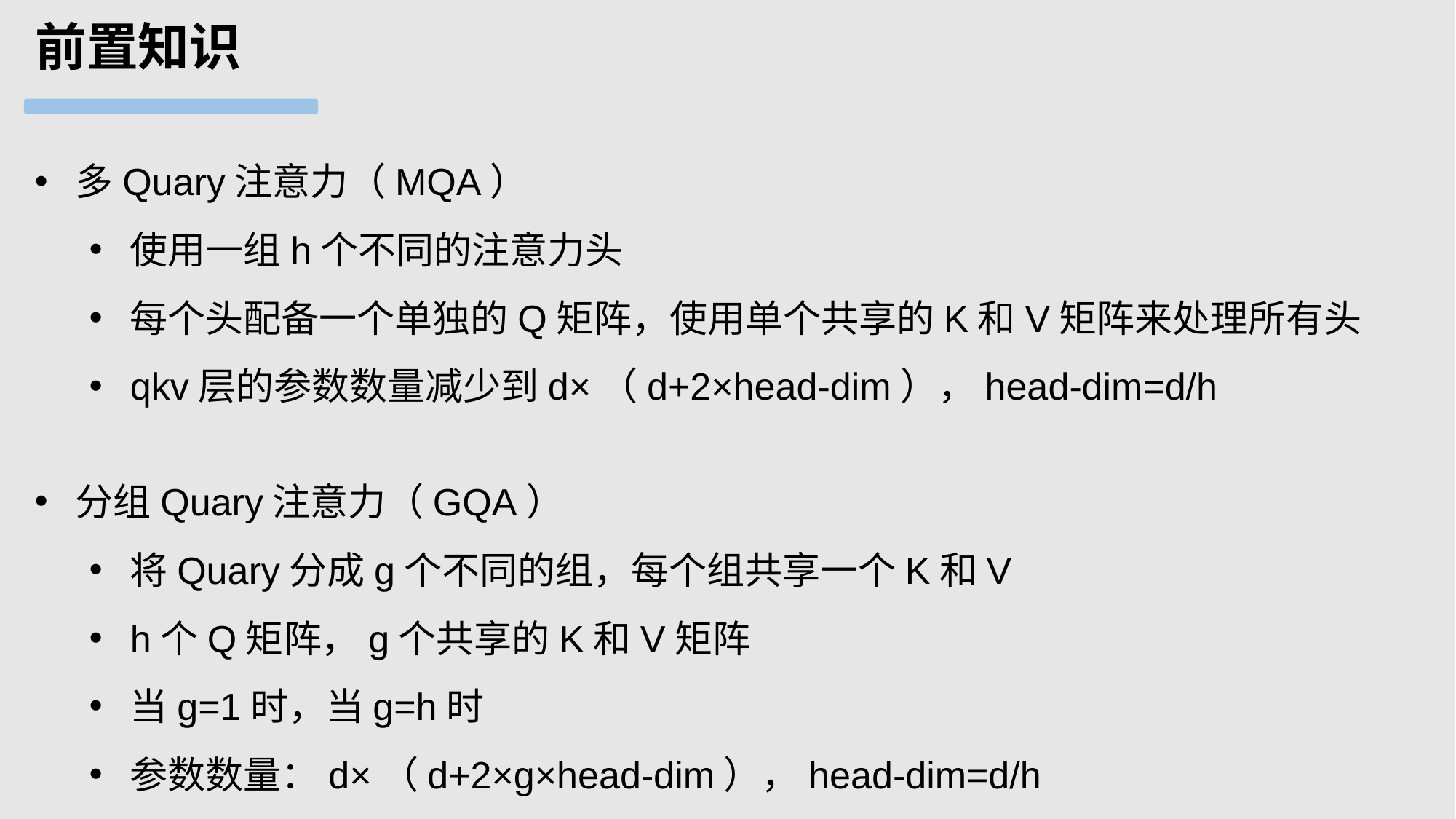

前置知识

多Quary注意力（MQA）
使用一组h个不同的注意力头
每个头配备一个单独的Q矩阵，使用单个共享的K和V矩阵来处理所有头
qkv层的参数数量减少到d×（d+2×head-dim），head-dim=d/h
分组Quary注意力（GQA）
将Quary分成g个不同的组，每个组共享一个K和V
h个Q矩阵，g个共享的K和V矩阵
当g=1时，当g=h时
参数数量：d×（d+2×g×head-dim），head-dim=d/h